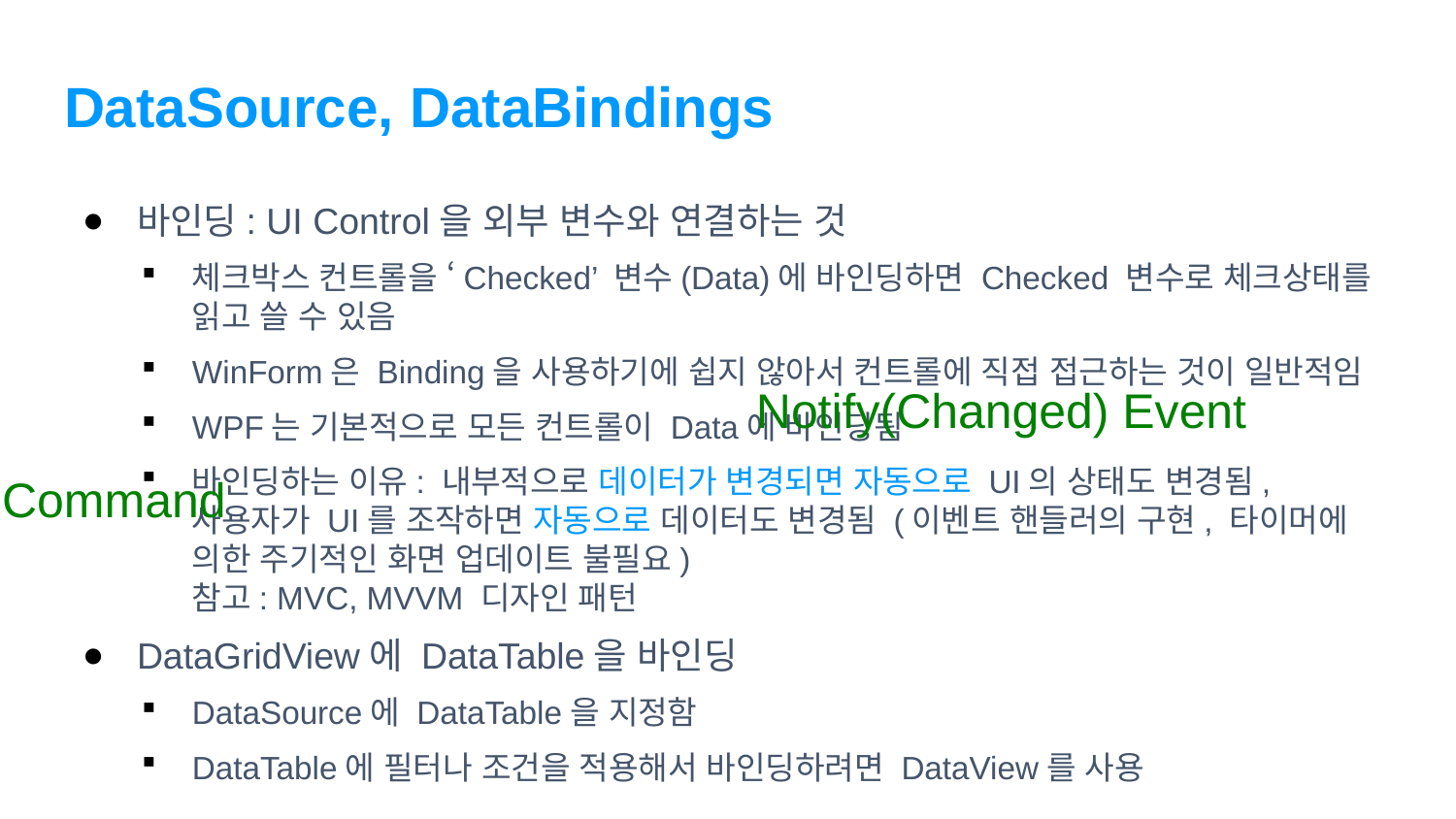

# DataSource, DataBindings
바인딩: UI Control을 외부 변수와 연결하는 것
체크박스 컨트롤을 ‘Checked’ 변수(Data)에 바인딩하면 Checked 변수로 체크상태를 읽고 쓸 수 있음
WinForm은 Binding을 사용하기에 쉽지 않아서 컨트롤에 직접 접근하는 것이 일반적임
WPF는 기본적으로 모든 컨트롤이 Data에 바인딩됨
바인딩하는 이유: 내부적으로 데이터가 변경되면 자동으로 UI의 상태도 변경됨, 사용자가 UI를 조작하면 자동으로 데이터도 변경됨 (이벤트 핸들러의 구현, 타이머에 의한 주기적인 화면 업데이트 불필요)
참고: MVC, MVVM 디자인 패턴
DataGridView에 DataTable을 바인딩
DataSource에 DataTable을 지정함
DataTable에 필터나 조건을 적용해서 바인딩하려면 DataView를 사용
Notify(Changed) Event
Command